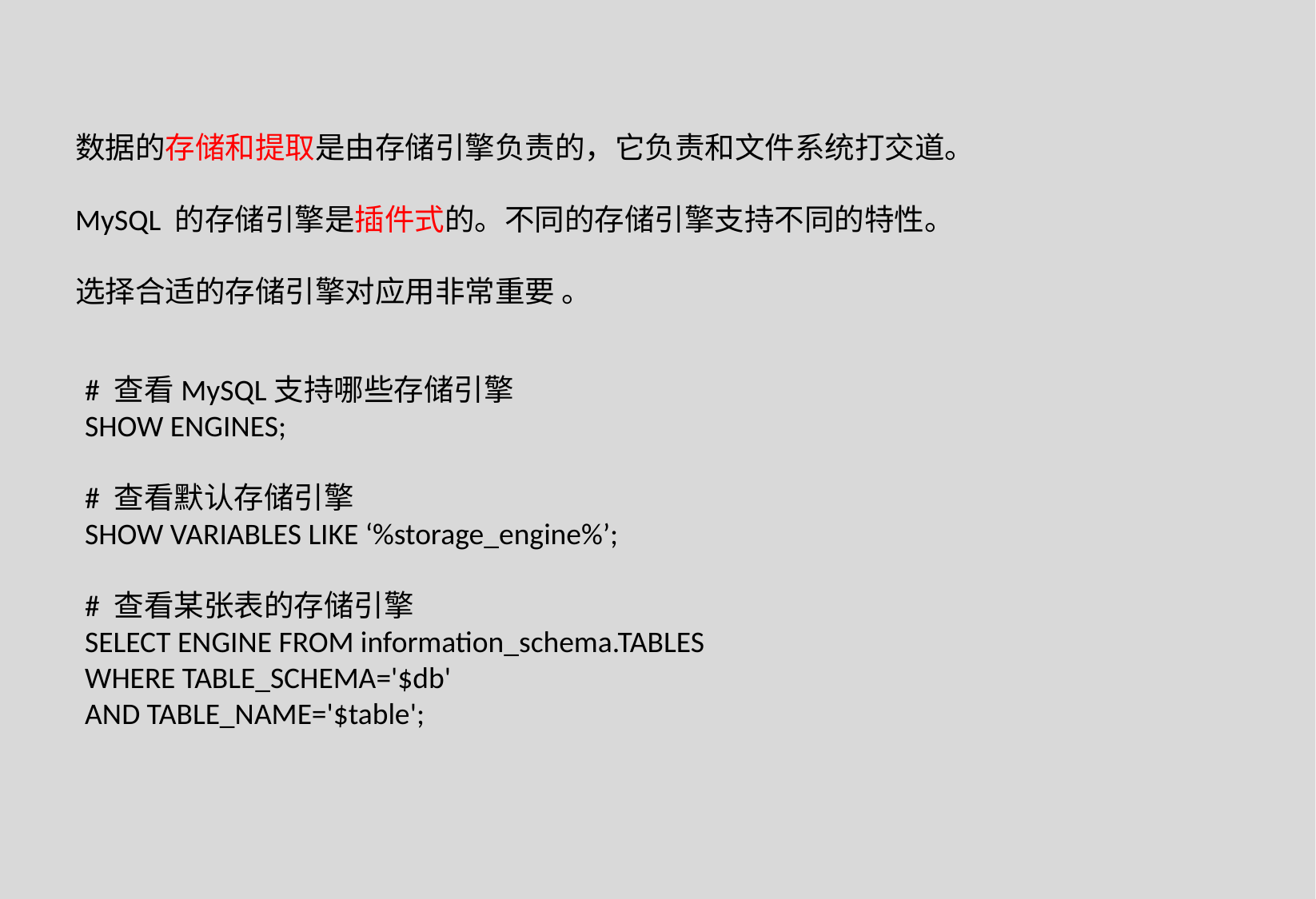

数据的存储和提取是由存储引擎负责的，它负责和文件系统打交道。

MySQL 的存储引擎是插件式的。不同的存储引擎支持不同的特性。

选择合适的存储引擎对应用非常重要 。
# 查看MySQL支持哪些存储引擎
SHOW ENGINES;

# 查看默认存储引擎
SHOW VARIABLES LIKE ‘%storage_engine%’;

# 查看某张表的存储引擎
SELECT ENGINE FROM information_schema.TABLES
WHERE TABLE_SCHEMA='$db'
AND TABLE_NAME='$table';